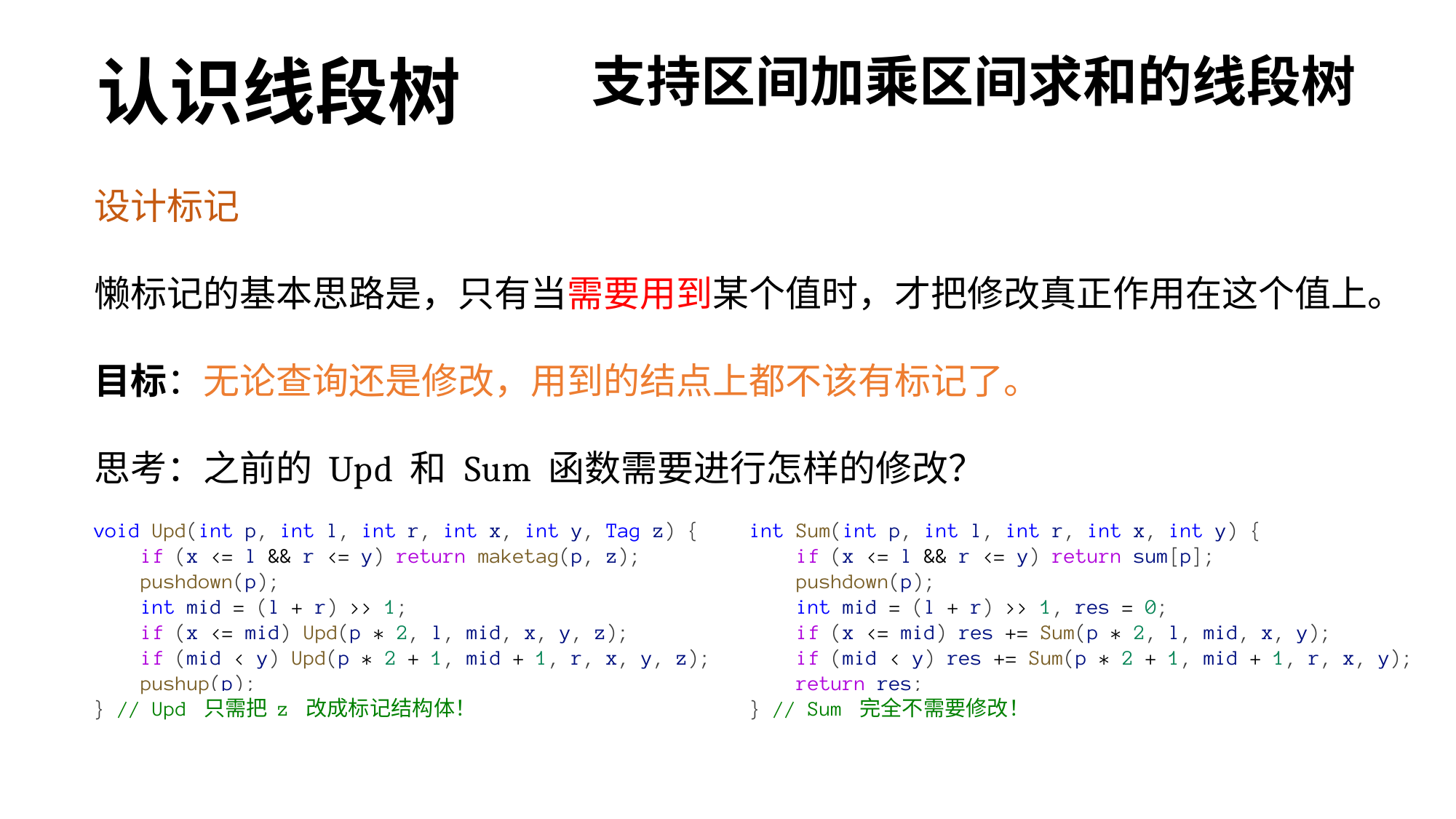

认识线段树

支持区间加乘区间求和的线段树
设计标记

懒标记的基本思路是，只有当需要用到某个值时，才把修改真正作用在这个值上。

目标：无论查询还是修改，用到的结点上都不该有标记了。

思考：之前的 Upd 和 Sum 函数需要进行怎样的修改？
void Upd(int p, int l, int r, int x, int y, Tag z) {
    if (x <= l && r <= y) return maketag(p, z);
    pushdown(p);
    int mid = (l + r) >> 1;
    if (x <= mid) Upd(p * 2, l, mid, x, y, z);
    if (mid < y) Upd(p * 2 + 1, mid + 1, r, x, y, z);
    pushup(p);
} // Upd 只需把 z 改成标记结构体！
int Sum(int p, int l, int r, int x, int y) {
    if (x <= l && r <= y) return sum[p];
    pushdown(p);
    int mid = (l + r) >> 1, res = 0;
    if (x <= mid) res += Sum(p * 2, l, mid, x, y);
    if (mid < y) res += Sum(p * 2 + 1, mid + 1, r, x, y);
    return res;
} // Sum 完全不需要修改！